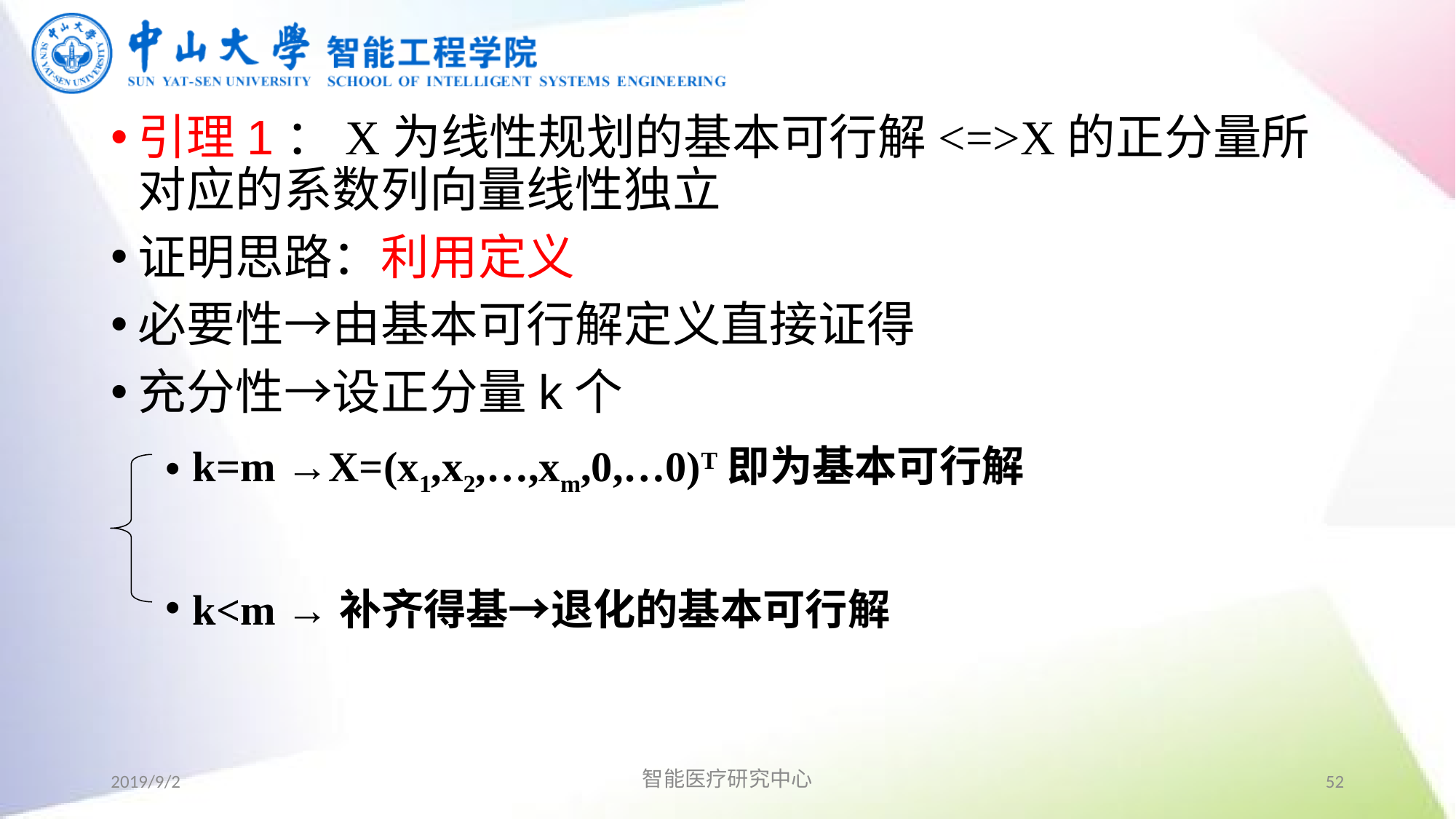

引理1：X为线性规划的基本可行解<=>X的正分量所对应的系数列向量线性独立
证明思路：利用定义
必要性→由基本可行解定义直接证得
充分性→设正分量k个
k=m →X=(x1,x2,…,xm,0,…0)T即为基本可行解

k<m →补齐得基→退化的基本可行解

2019/9/2
智能医疗研究中心
52